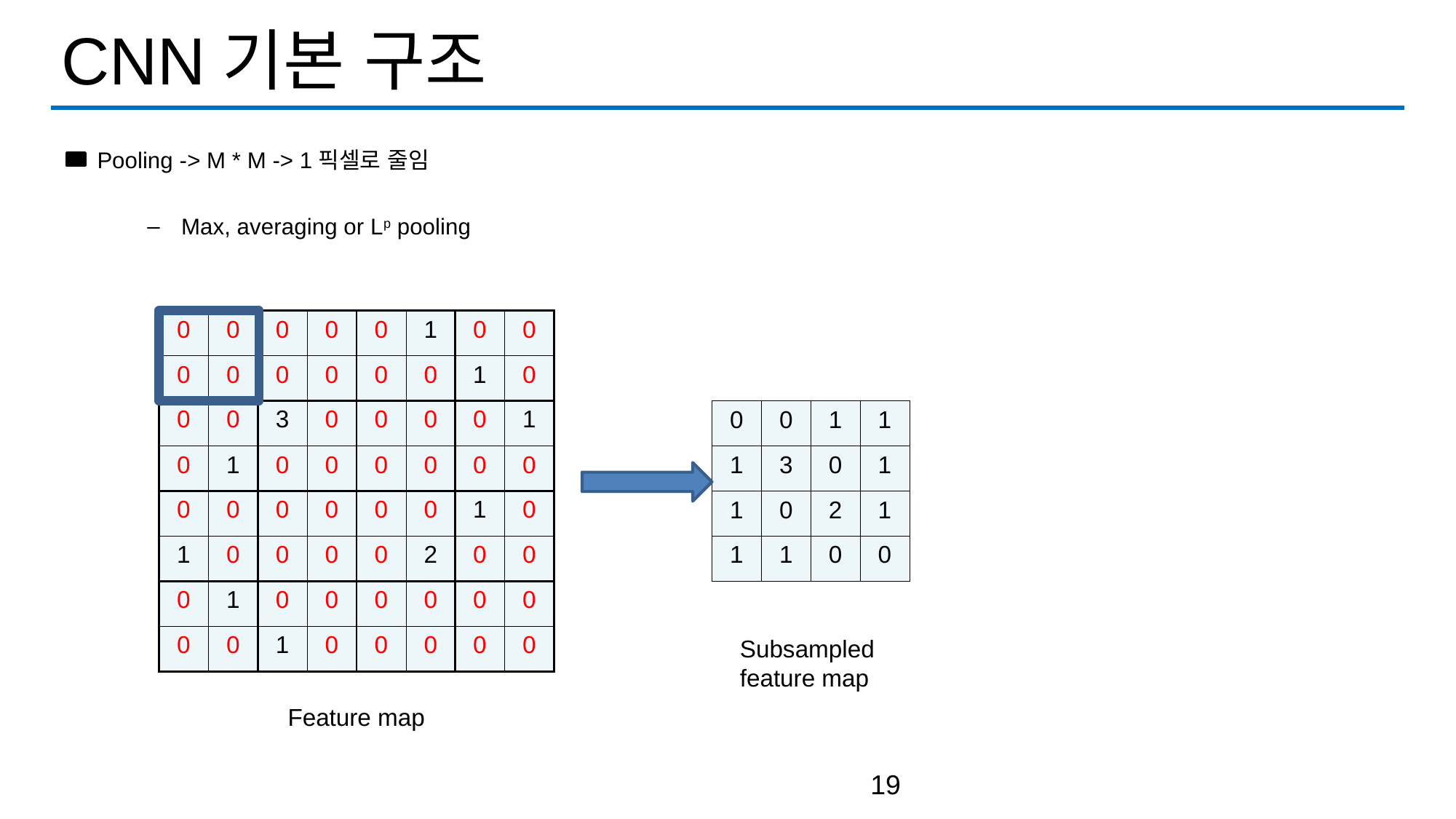

CNN기본 구조
Pooling -> M * M -> 1픽셀로 줄임

Max, averaging or Lp pooling

| 0 | 0 | 0 | 0 | 0 | 1 | 0 | 0 |
| --- | --- | --- | --- | --- | --- | --- | --- |
| 0 | 0 | 0 | 0 | 0 | 0 | 1 | 0 |
| 0 | 0 | 3 | 0 | 0 | 0 | 0 | 1 |
| 0 | 1 | 0 | 0 | 0 | 0 | 0 | 0 |
| 0 | 0 | 0 | 0 | 0 | 0 | 1 | 0 |
| 1 | 0 | 0 | 0 | 0 | 2 | 0 | 0 |
| 0 | 1 | 0 | 0 | 0 | 0 | 0 | 0 |
| 0 | 0 | 1 | 0 | 0 | 0 | 0 | 0 |

| 0 | 0 | 1 | 1 |
| --- | --- | --- | --- |
| 1 | 3 | 0 | 1 |
| 1 | 0 | 2 | 1 |
| 1 | 1 | 0 | 0 |

Subsampled
feature map
Feature map
19